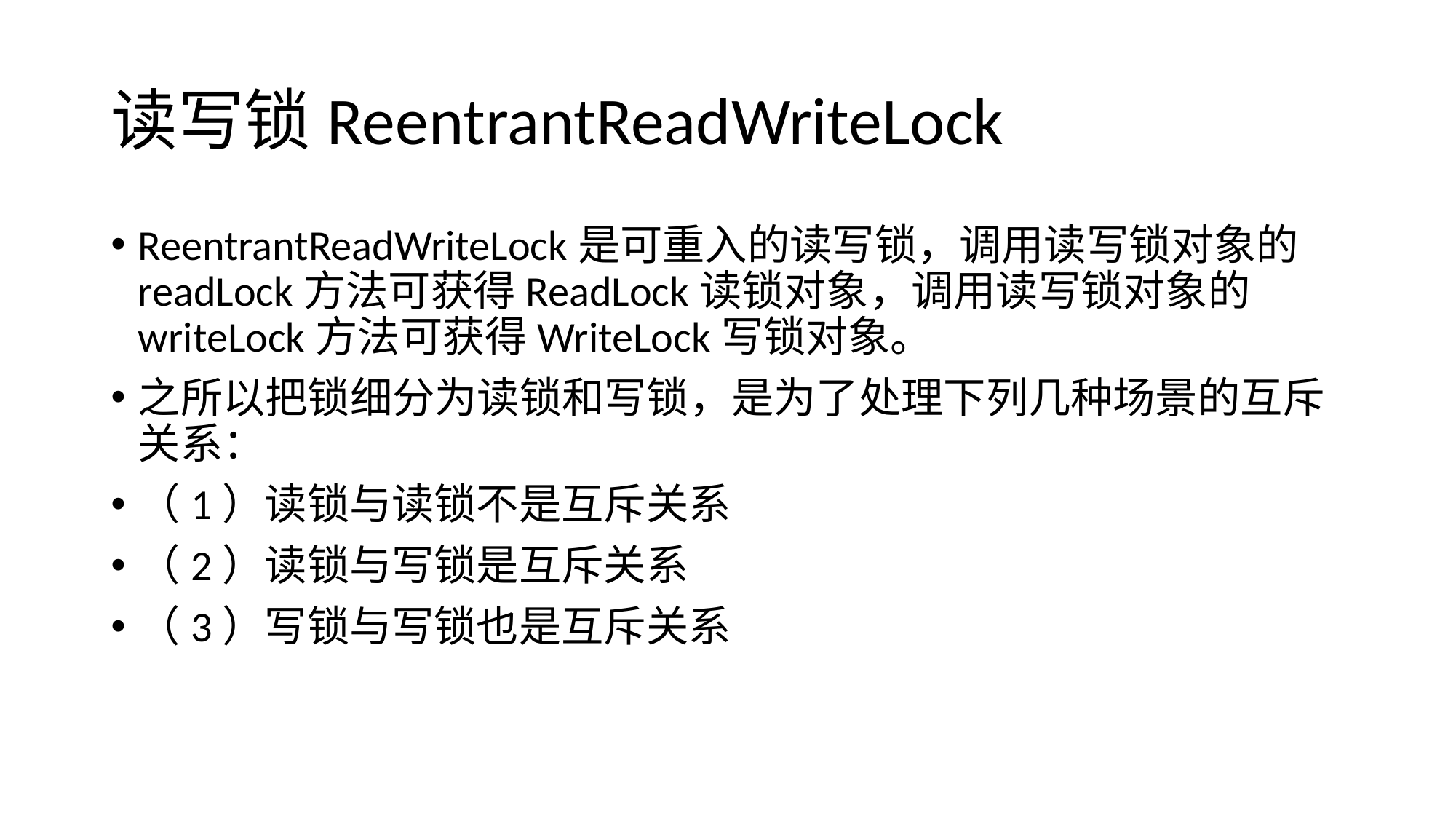

# 读写锁ReentrantReadWriteLock
ReentrantReadWriteLock是可重入的读写锁，调用读写锁对象的readLock方法可获得ReadLock读锁对象，调用读写锁对象的writeLock方法可获得WriteLock写锁对象。
之所以把锁细分为读锁和写锁，是为了处理下列几种场景的互斥关系：
（1）读锁与读锁不是互斥关系
（2）读锁与写锁是互斥关系
（3）写锁与写锁也是互斥关系